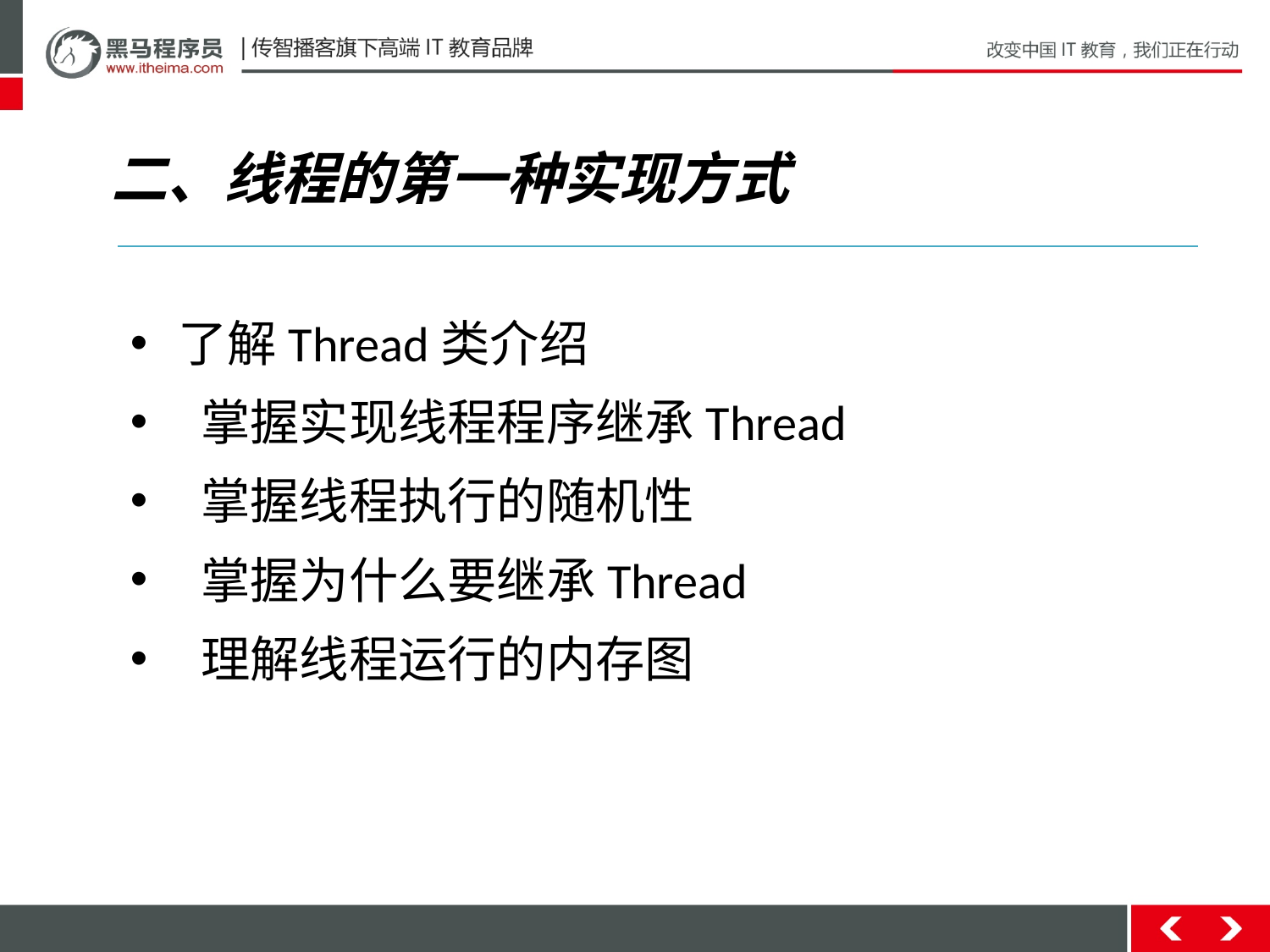

二、线程的第一种实现方式
了解Thread类介绍
 掌握实现线程程序继承Thread
 掌握线程执行的随机性
 掌握为什么要继承Thread
 理解线程运行的内存图